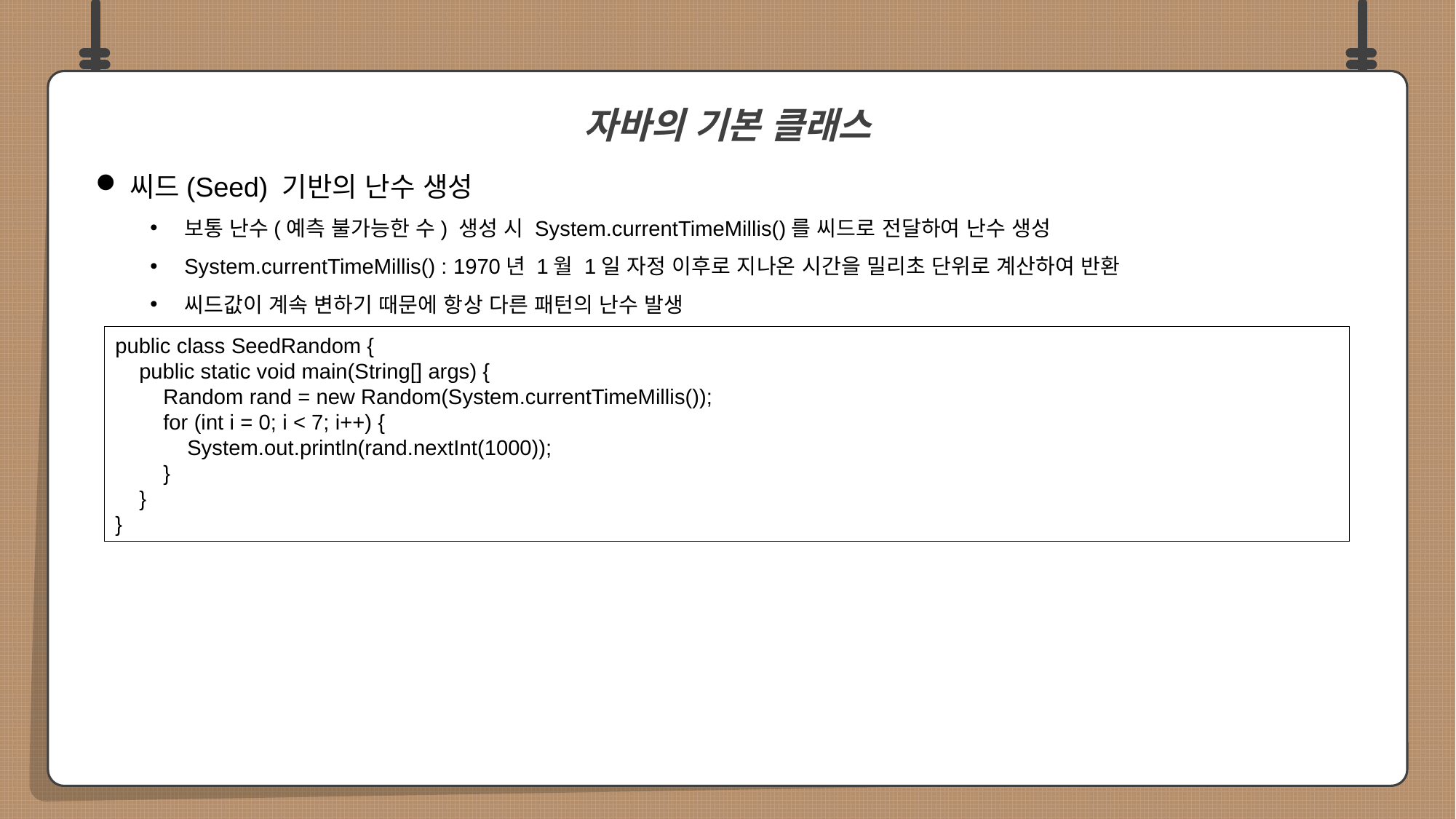

씨드(Seed) 기반의 난수 생성
보통 난수(예측 불가능한 수) 생성 시 System.currentTimeMillis()를 씨드로 전달하여 난수 생성
System.currentTimeMillis() : 1970년 1월 1일 자정 이후로 지나온 시간을 밀리초 단위로 계산하여 반환
씨드값이 계속 변하기 때문에 항상 다른 패턴의 난수 발생
자바의 기본 클래스

public class SeedRandom {
    public static void main(String[] args) {
        Random rand = new Random(System.currentTimeMillis());
        for (int i = 0; i < 7; i++) {
            System.out.println(rand.nextInt(1000));
        }
    }
}